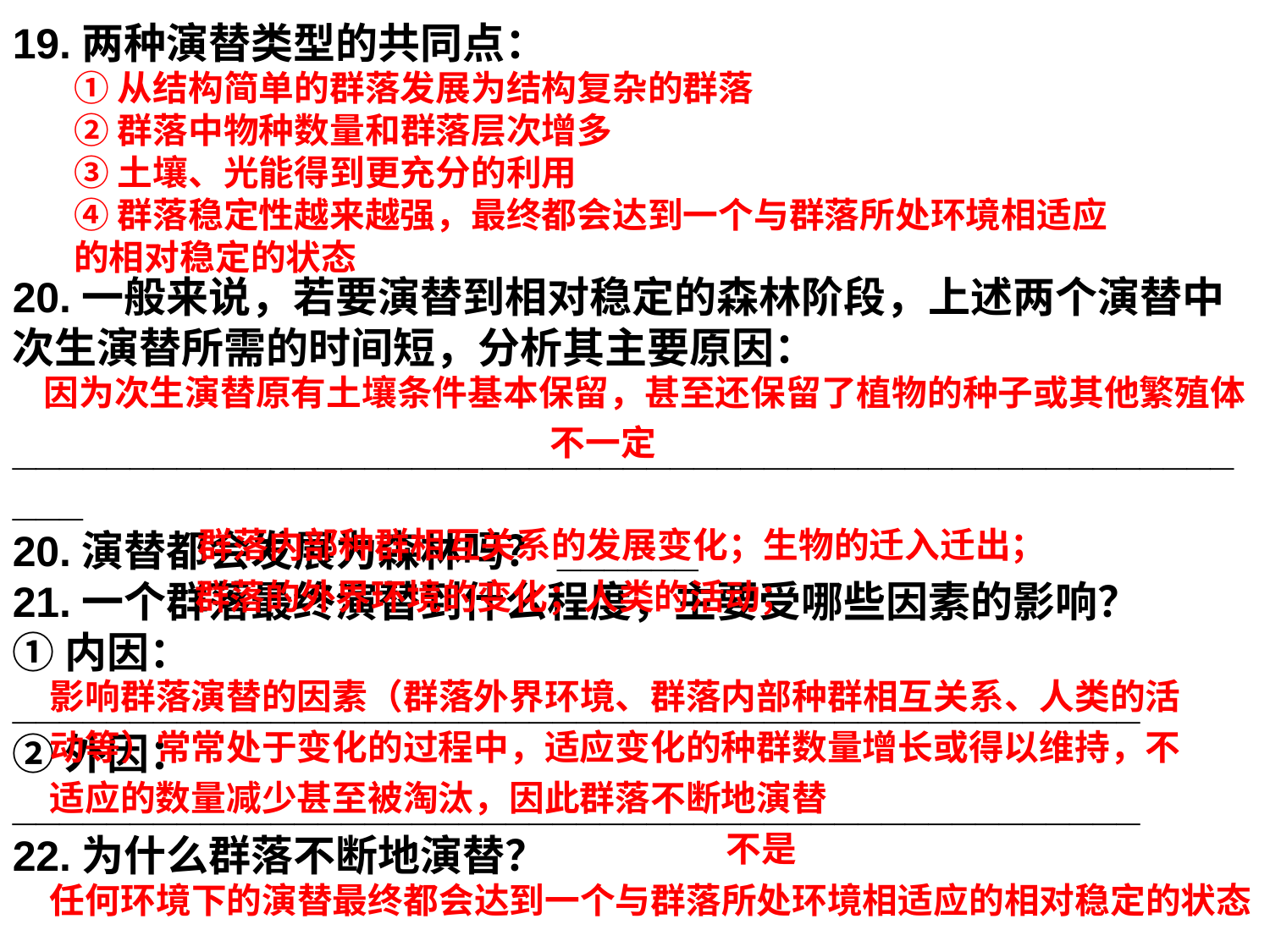

19.两种演替类型的共同点：

20.一般来说，若要演替到相对稳定的森林阶段，上述两个演替中次生演替所需的时间短，分析其主要原因：
  _______________________________________________________
20.演替都会发展为森林吗？______
21.一个群落最终演替到什么程度，主要受哪些因素的影响？
①内因：________________________________________________
②外因：________________________________________________
22.为什么群落不断地演替？
  _______________________________________________________
  _______________________________________________________
  _______________________________________________________
23.群落演替是一个无休止的过程吗？_______
  _______________________________________________________
①从结构简单的群落发展为结构复杂的群落
②群落中物种数量和群落层次增多
③土壤、光能得到更充分的利用
④群落稳定性越来越强，最终都会达到一个与群落所处环境相适应的相对稳定的状态
因为次生演替原有土壤条件基本保留，甚至还保留了植物的种子或其他繁殖体
不一定
群落内部种群相互关系的发展变化；生物的迁入迁出；
群落的外界环境的变化；人类的活动；
影响群落演替的因素（群落外界环境、群落内部种群相互关系、人类的活动等）常常处于变化的过程中，适应变化的种群数量增长或得以维持，不适应的数量减少甚至被淘汰，因此群落不断地演替
不是
任何环境下的演替最终都会达到一个与群落所处环境相适应的相对稳定的状态